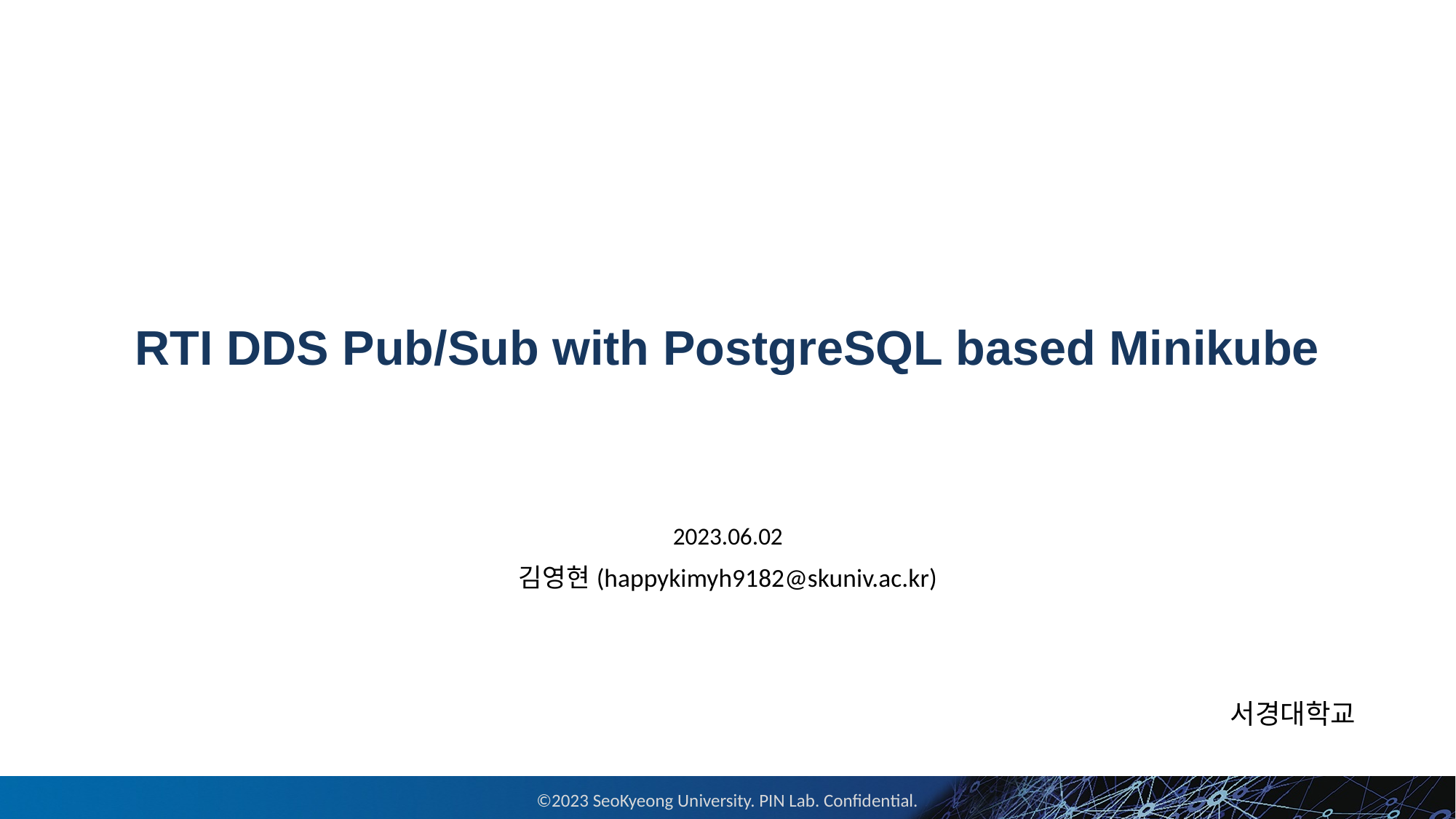

# RTI DDS Pub/Sub with PostgreSQL based Minikube
2023.06.02
김영현(happykimyh9182@skuniv.ac.kr)